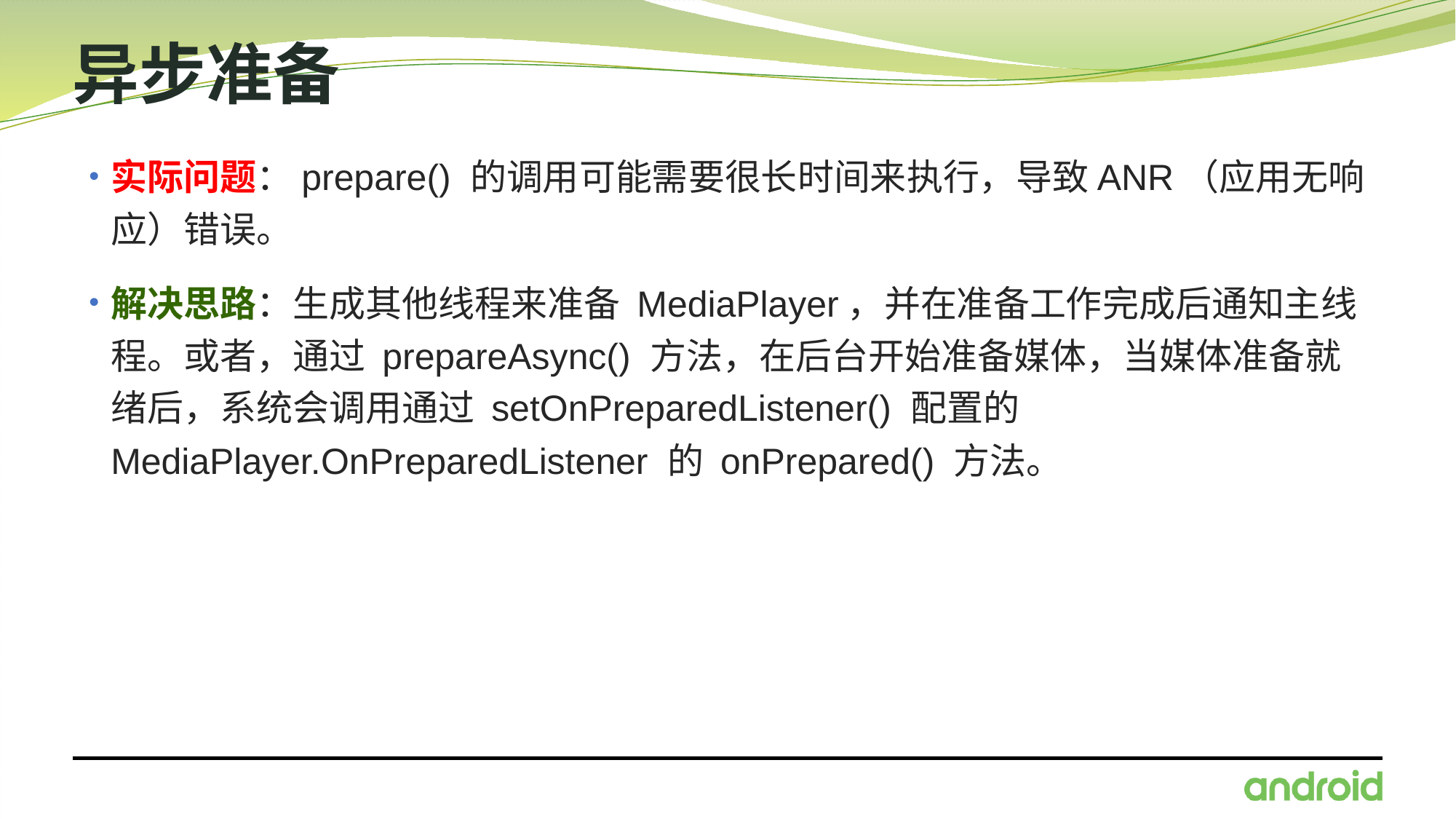

# 异步准备
实际问题：prepare() 的调用可能需要很长时间来执行，导致ANR（应用无响应）错误。
解决思路：生成其他线程来准备 MediaPlayer，并在准备工作完成后通知主线程。或者，通过 prepareAsync() 方法，在后台开始准备媒体，当媒体准备就绪后，系统会调用通过 setOnPreparedListener() 配置的 MediaPlayer.OnPreparedListener 的 onPrepared() 方法。